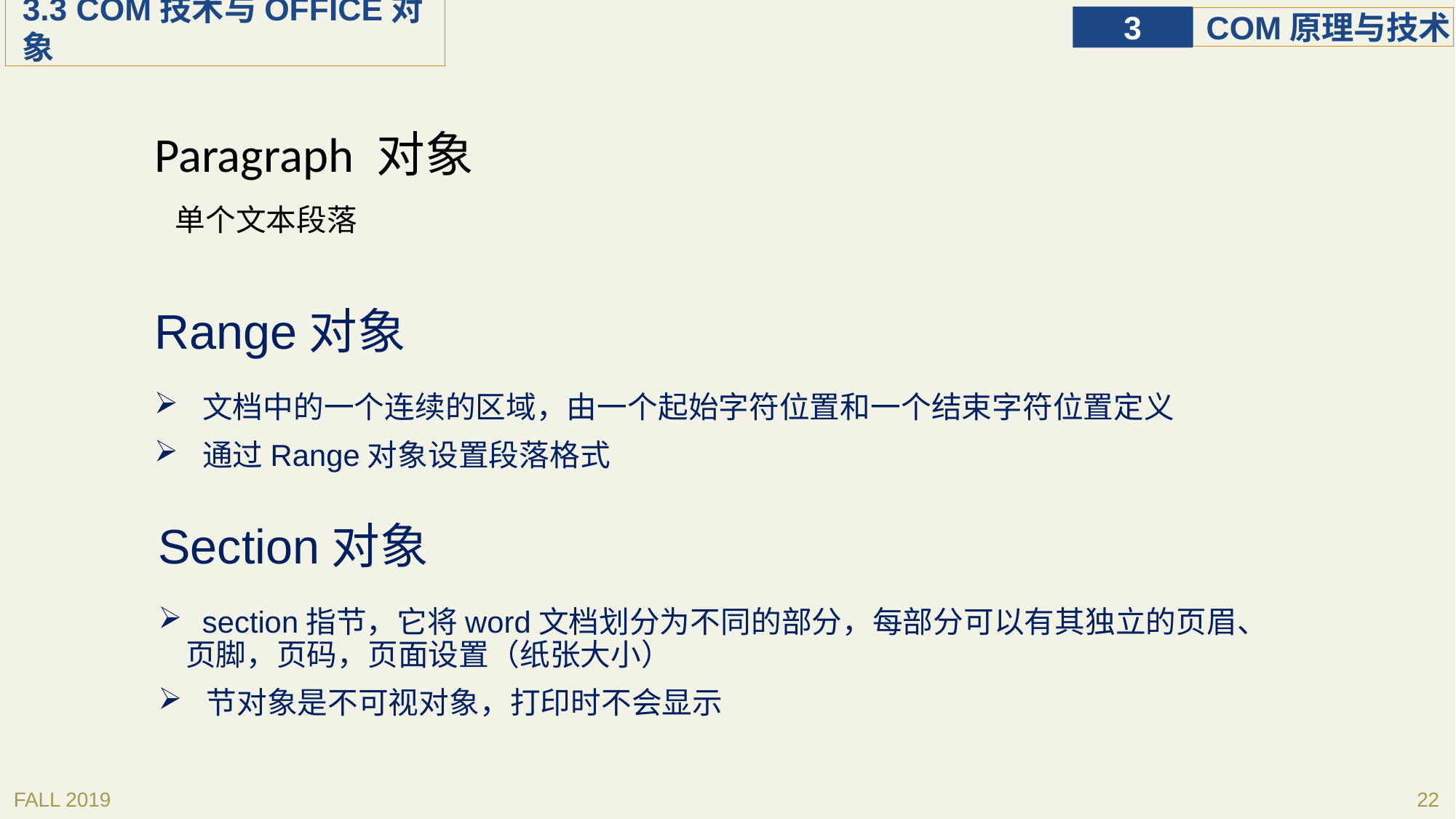

Paragraph 对象
  单个文本段落
Range对象
  文档中的一个连续的区域，由一个起始字符位置和一个结束字符位置定义
  通过Range对象设置段落格式
Section对象
  section指节，它将word文档划分为不同的部分，每部分可以有其独立的页眉、页脚，页码，页面设置（纸张大小）
  节对象是不可视对象，打印时不会显示